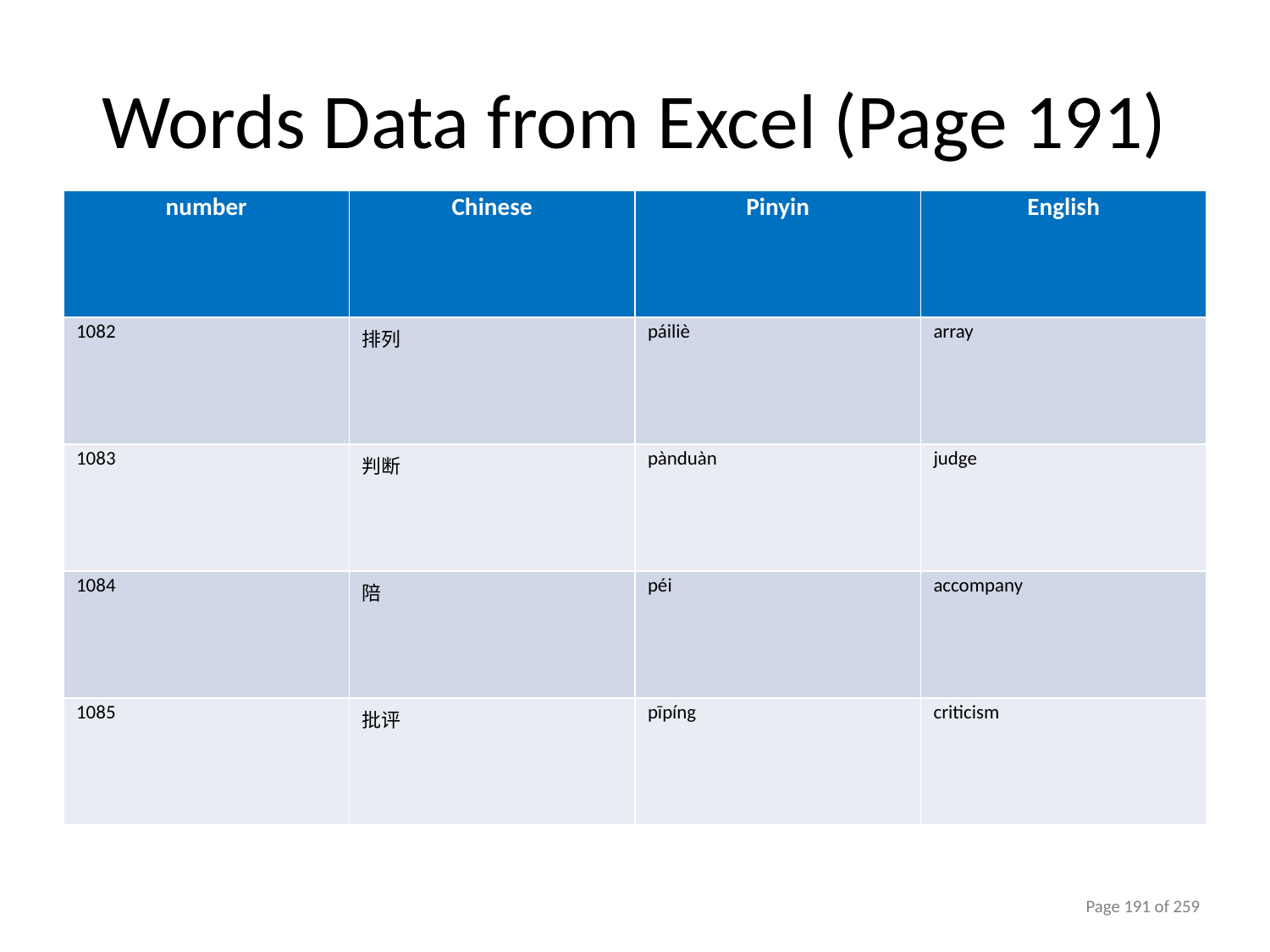

# Words Data from Excel (Page 191)
| number | Chinese | Pinyin | English |
| --- | --- | --- | --- |
| 1082 | 排列 | páiliè | array |
| 1083 | 判断 | pànduàn | judge |
| 1084 | 陪 | péi | accompany |
| 1085 | 批评 | pīpíng | criticism |

Page 191 of 259